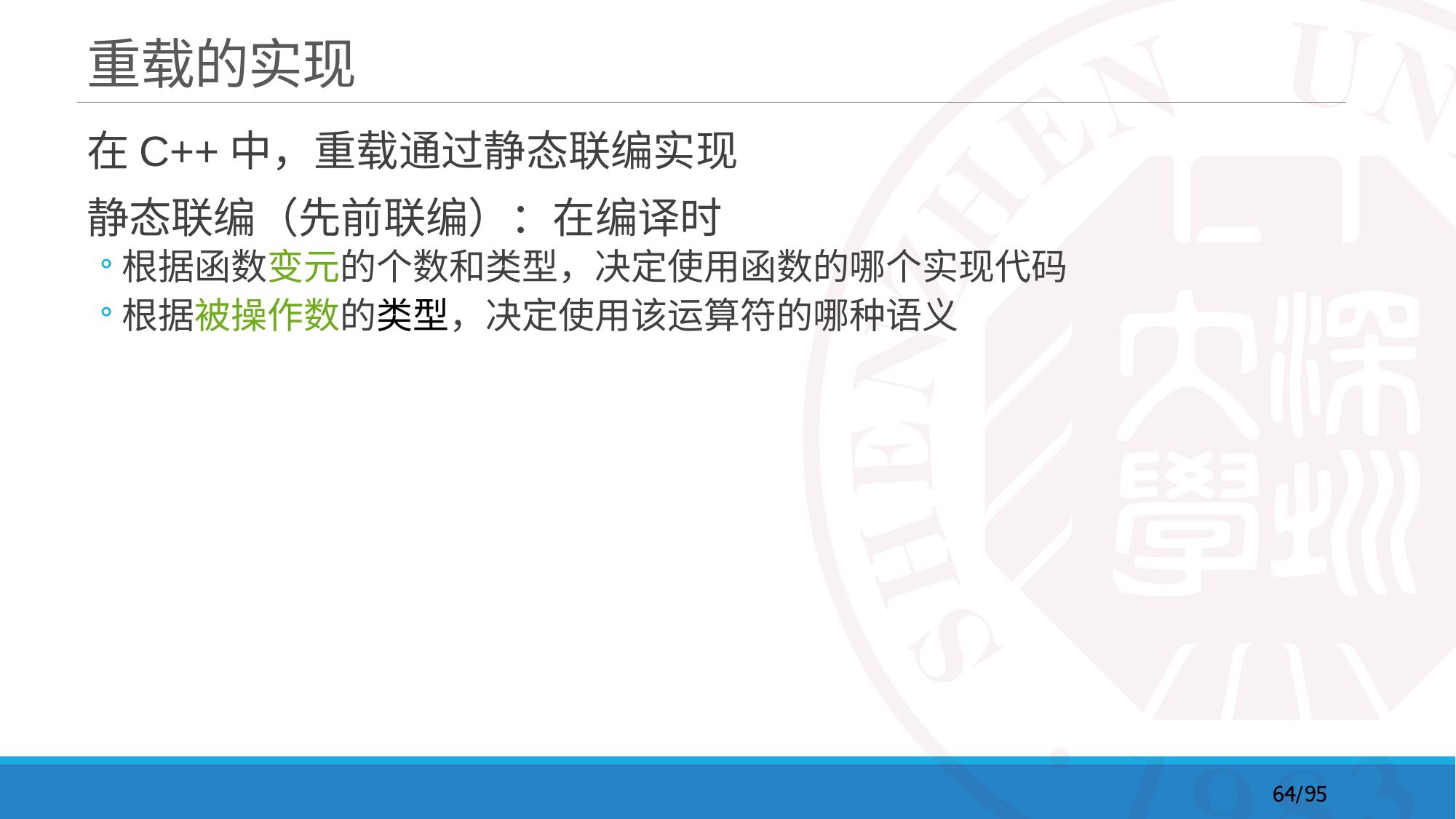

# 重载的实现
在C++中，重载通过静态联编实现
静态联编（先前联编）：在编译时
根据函数变元的个数和类型，决定使用函数的哪个实现代码
根据被操作数的类型，决定使用该运算符的哪种语义

64/95